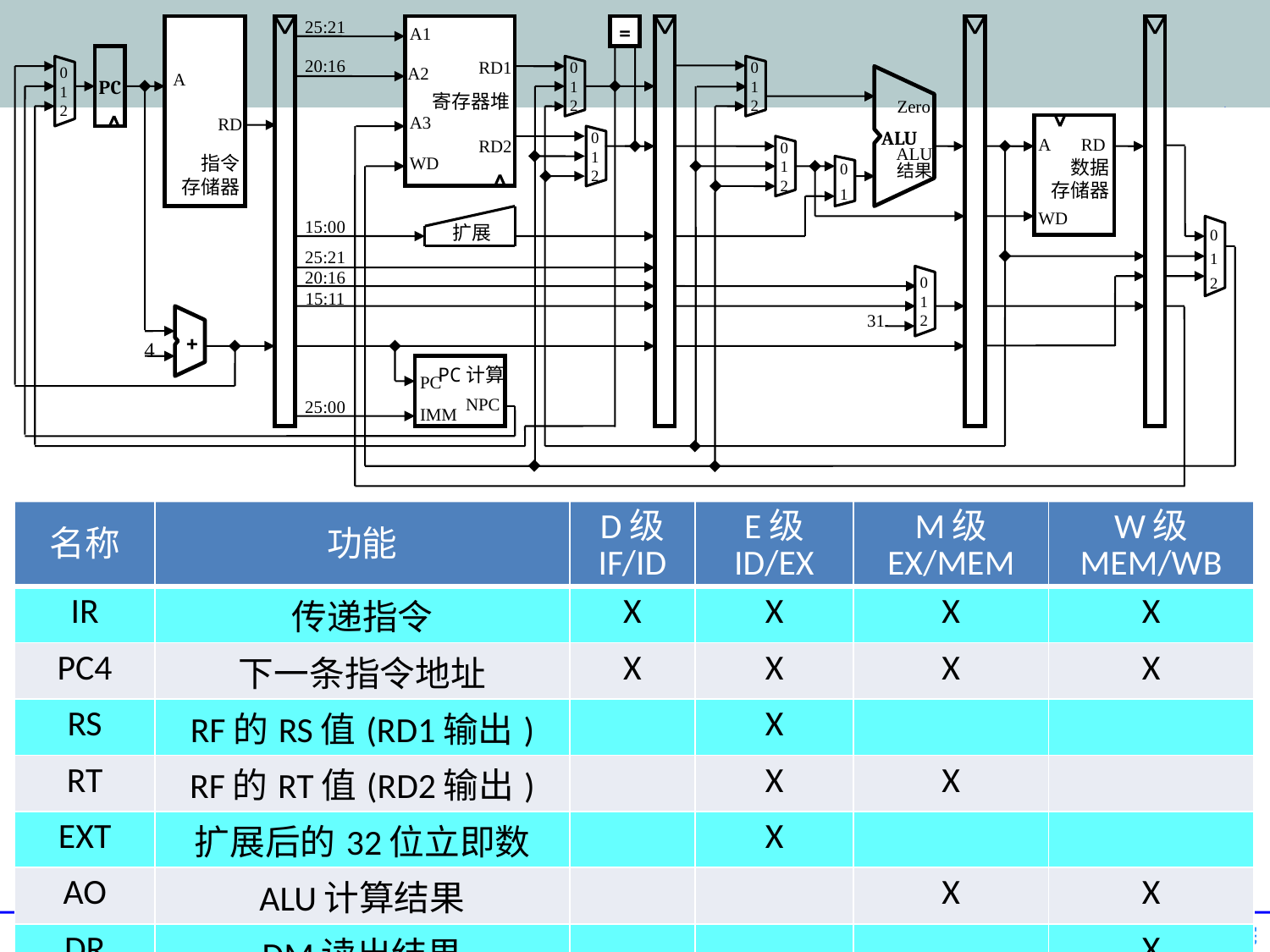

指令
存储器
25:21
寄存器堆
A1
RD1
A2
A3
RD2
WD
=

PC

20:16
0
1
2
0
1
2
0
1
2

Zero

ALU
ALU
结果
A

RD

数据
存储器
A       RD
WD

0
1
2

0
1
2

0

1

扩展
15:00

0
1
2

25:21

20:16
0
1
2

15:11
+

31

4

PC计算
PC

IMM
NPC

25:00

| 名称 | 功能 | D级 IF/ID | E级 ID/EX | M级 EX/MEM | W级 MEM/WB |
| --- | --- | --- | --- | --- | --- |
| IR | 传递指令 | X | X | X | X |
| PC4 | 下一条指令地址 | X | X | X | X |
| RS | RF的RS值(RD1输出) |  | X |  |  |
| RT | RF的RT值(RD2输出) |  | X | X |  |
| EXT | 扩展后的32位立即数 |  | X |  |  |
| AO | ALU计算结果 |  |  | X | X |
| DR | DM读出结果 |  |  |  | X |